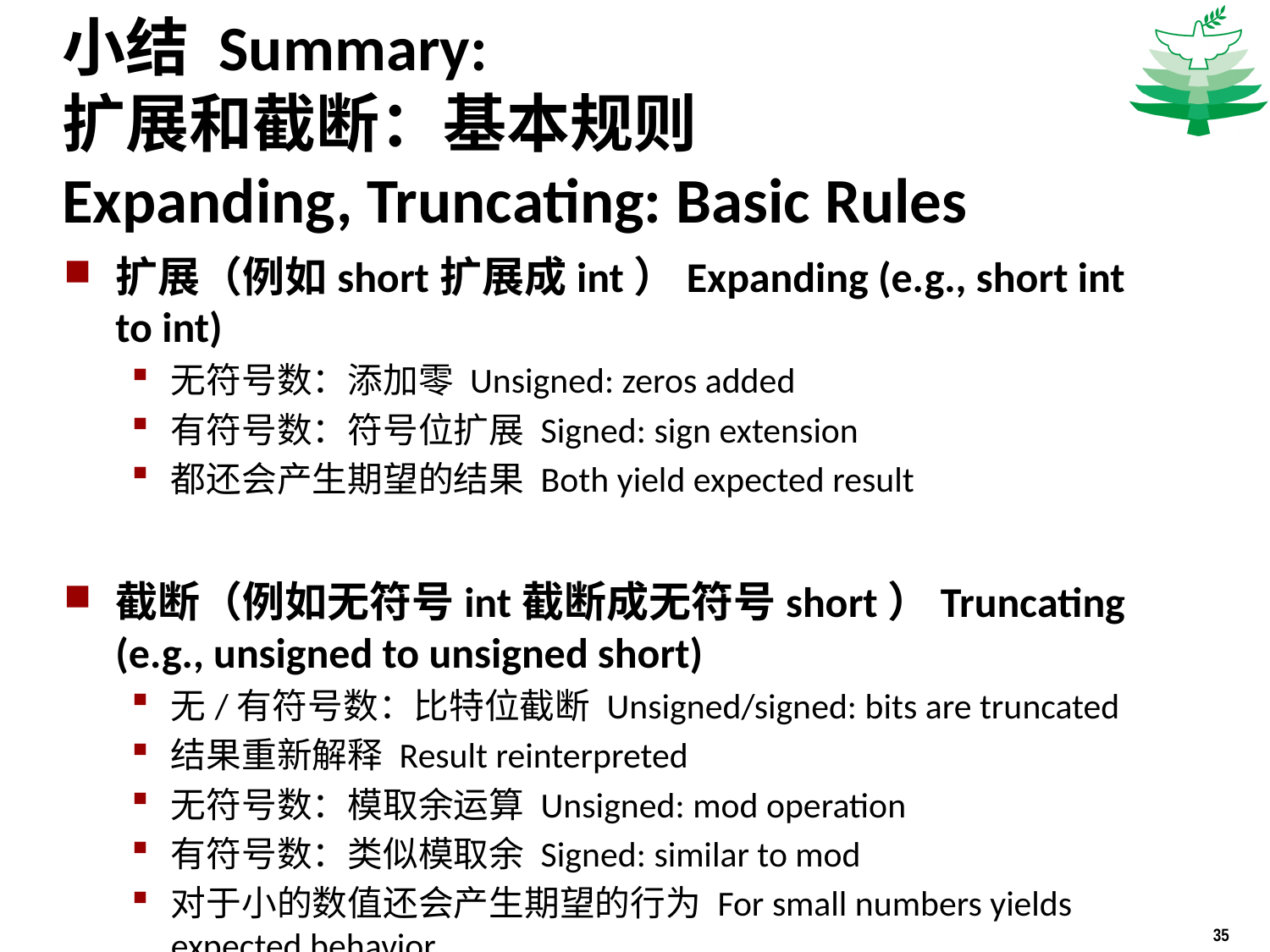

# 小结 Summary: 扩展和截断：基本规则 Expanding, Truncating: Basic Rules
扩展（例如short扩展成int）Expanding (e.g., short int to int)
无符号数：添加零 Unsigned: zeros added
有符号数：符号位扩展 Signed: sign extension
都还会产生期望的结果 Both yield expected result

截断（例如无符号int截断成无符号short）Truncating (e.g., unsigned to unsigned short)
无/有符号数：比特位截断 Unsigned/signed: bits are truncated
结果重新解释 Result reinterpreted
无符号数：模取余运算 Unsigned: mod operation
有符号数：类似模取余 Signed: similar to mod
对于小的数值还会产生期望的行为 For small numbers yields expected behavior